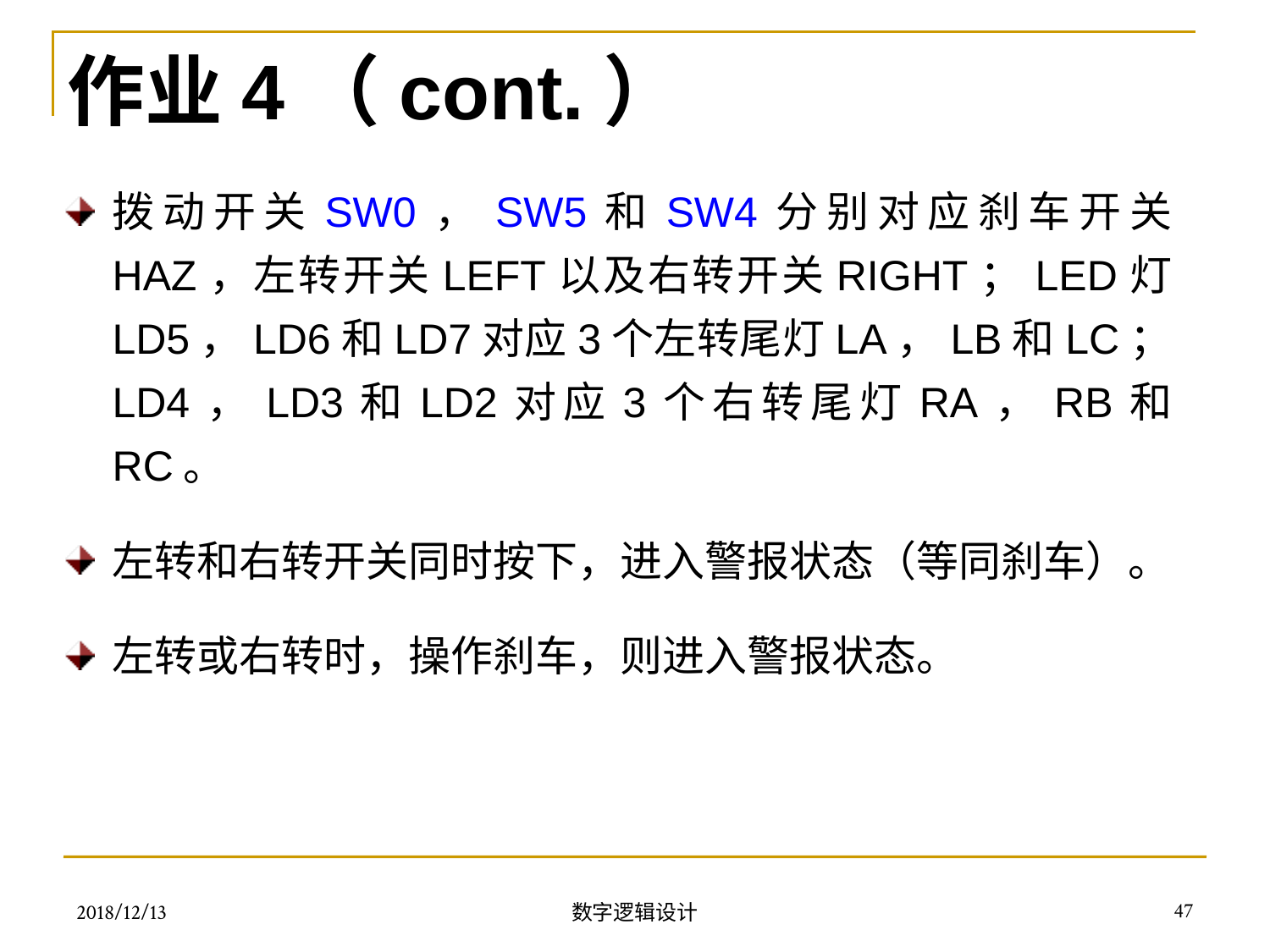

作业4（cont.）
拨动开关SW0，SW5和SW4分别对应刹车开关HAZ，左转开关LEFT以及右转开关RIGHT；LED灯LD5，LD6和LD7对应3个左转尾灯LA，LB和LC；LD4，LD3和LD2对应3个右转尾灯RA，RB和RC。
左转和右转开关同时按下，进入警报状态（等同刹车）。
左转或右转时，操作刹车，则进入警报状态。

2018/12/13
47
数字逻辑设计